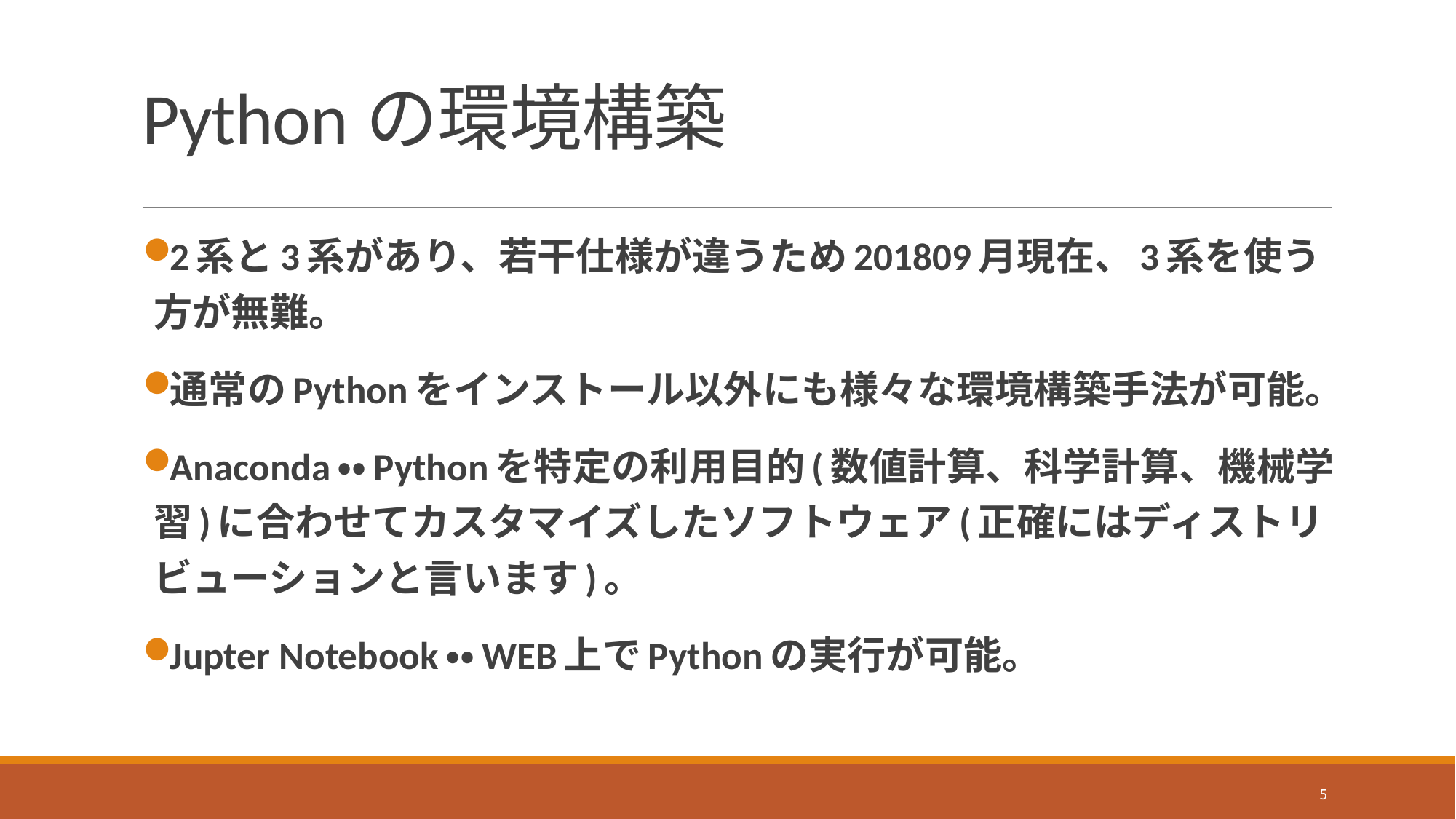

# Pythonの環境構築
2系と3系があり、若干仕様が違うため201809月現在、3系を使う方が無難。
通常のPythonをインストール以外にも様々な環境構築手法が可能。
Anaconda・・Pythonを特定の利用目的(数値計算、科学計算、機械学習)に合わせてカスタマイズしたソフトウェア(正確にはディストリビューションと言います)。
Jupter Notebook・・WEB上でPythonの実行が可能。
5